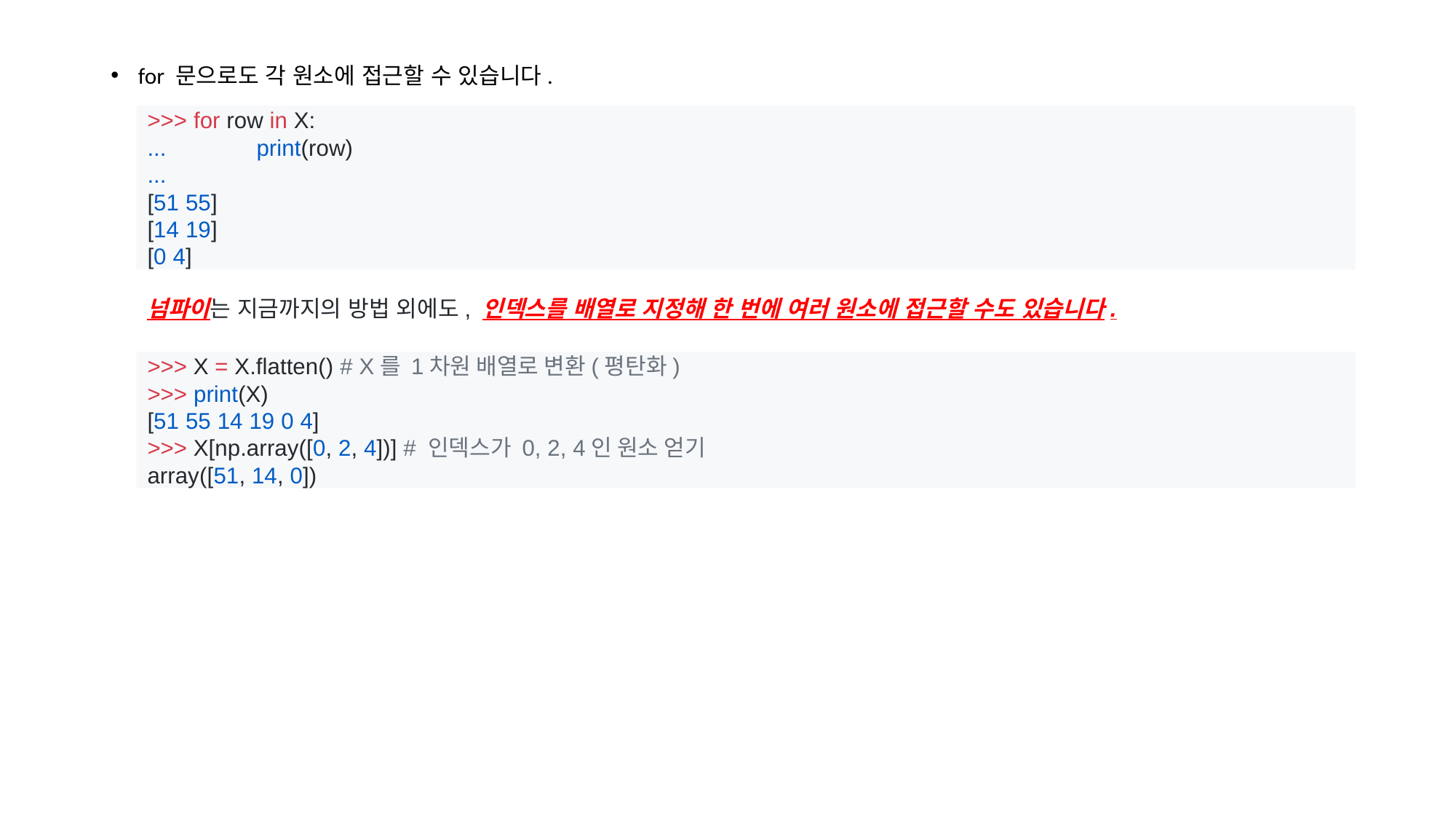

for 문으로도 각 원소에 접근할 수 있습니다.
>>> for row in X:
... 	print(row)
...
[51 55]
[14 19]
[0 4]
넘파이는 지금까지의 방법 외에도, 인덱스를 배열로 지정해 한 번에 여러 원소에 접근할 수도 있습니다.
>>> X = X.flatten() # X를 1차원 배열로 변환(평탄화)
>>> print(X)
[51 55 14 19 0 4]
>>> X[np.array([0, 2, 4])] # 인덱스가 0, 2, 4인 원소 얻기
array([51, 14, 0])